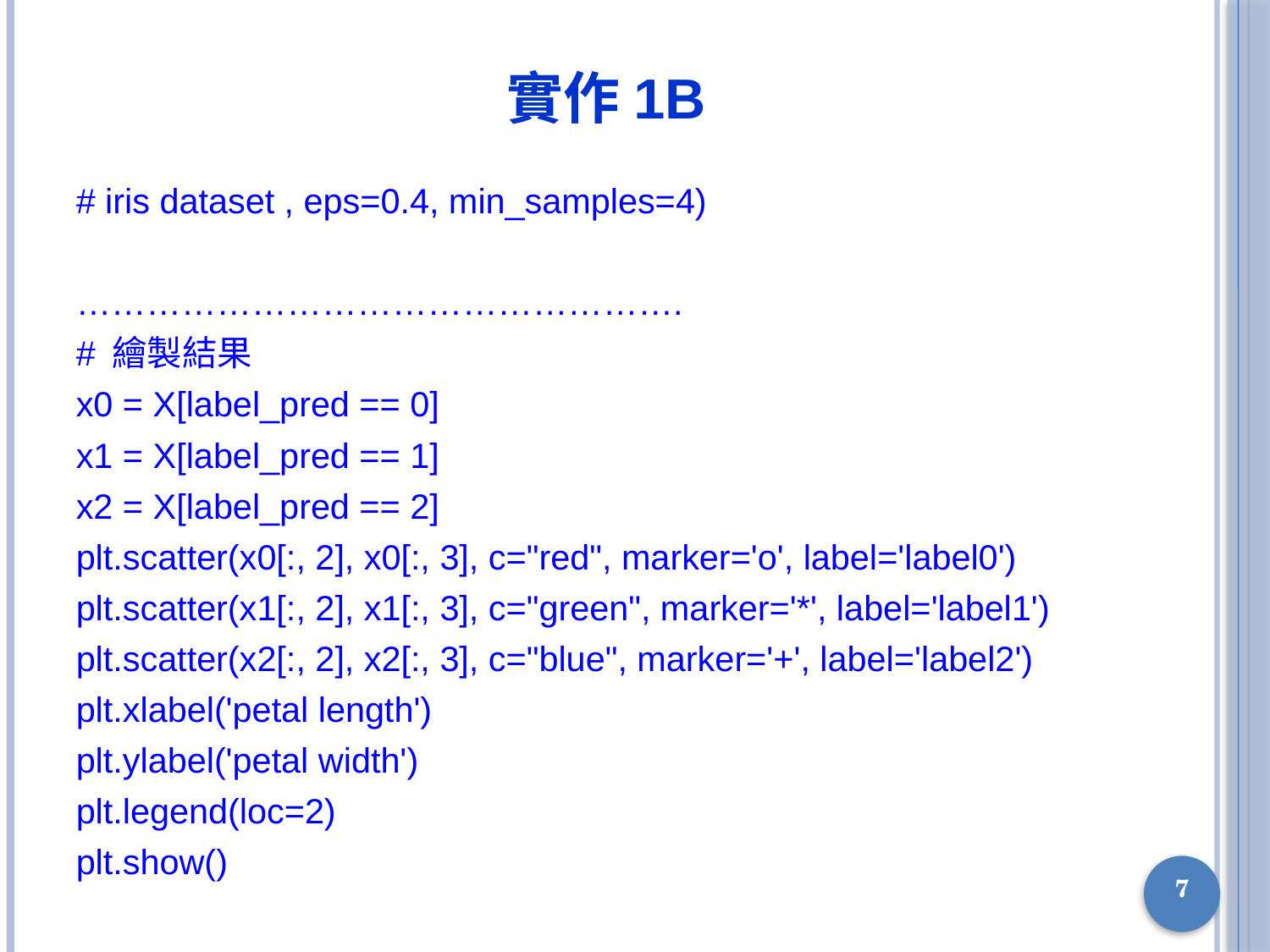

# 實作1B
# iris dataset , eps=0.4, min_samples=4)

…………………………………………….
# 繪製結果
x0 = X[label_pred == 0]
x1 = X[label_pred == 1]
x2 = X[label_pred == 2]
plt.scatter(x0[:, 2], x0[:, 3], c="red", marker='o', label='label0')
plt.scatter(x1[:, 2], x1[:, 3], c="green", marker='*', label='label1')
plt.scatter(x2[:, 2], x2[:, 3], c="blue", marker='+', label='label2')
plt.xlabel('petal length')
plt.ylabel('petal width')
plt.legend(loc=2)
plt.show()

7